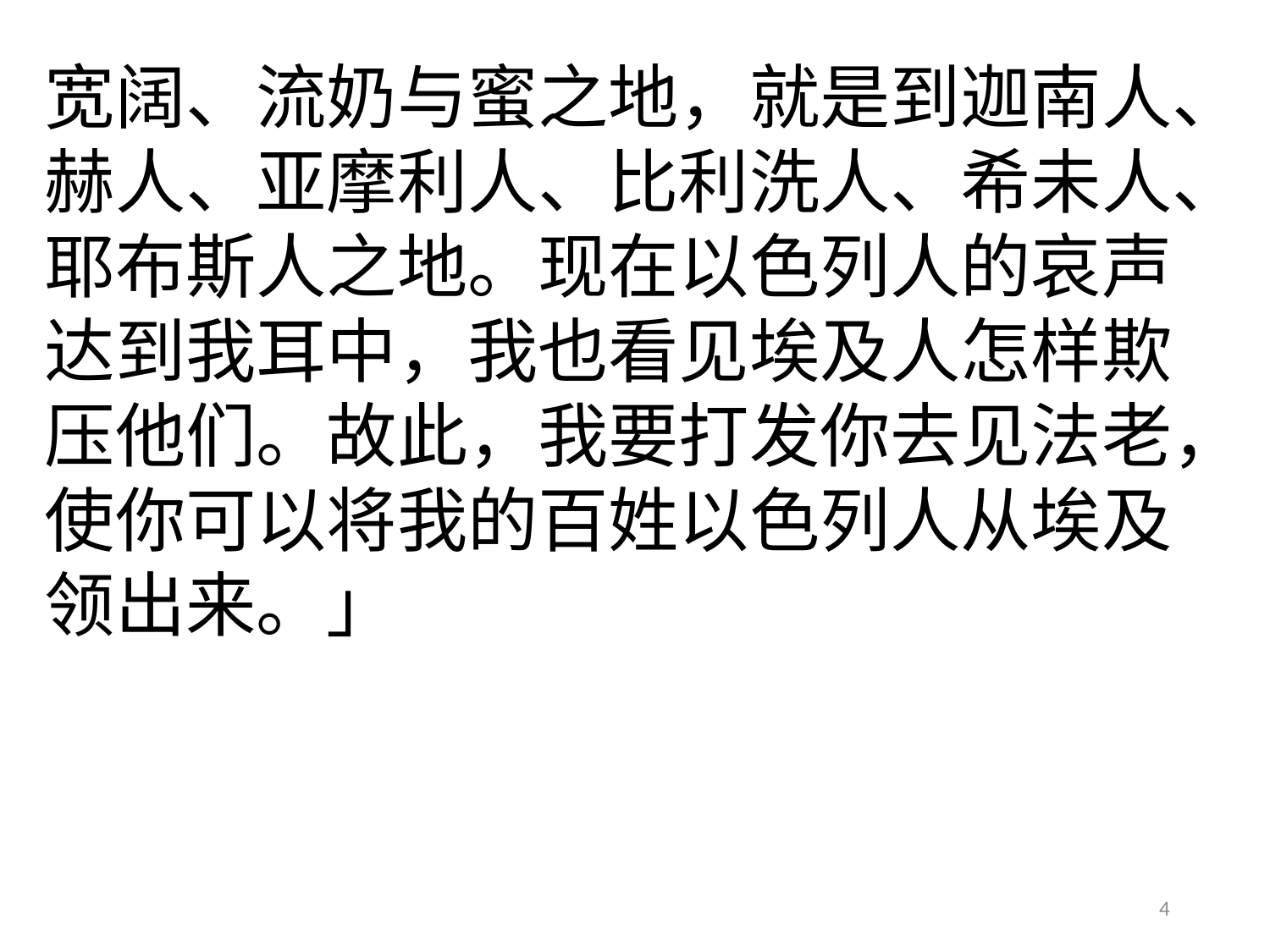

宽阔、流奶与蜜之地，就是到迦南人、赫人、亚摩利人、比利洗人、希未人、耶布斯人之地。现在以色列人的哀声达到我耳中，我也看见埃及人怎样欺压他们。故此，我要打发你去见法老，使你可以将我的百姓以色列人从埃及领出来。」
4